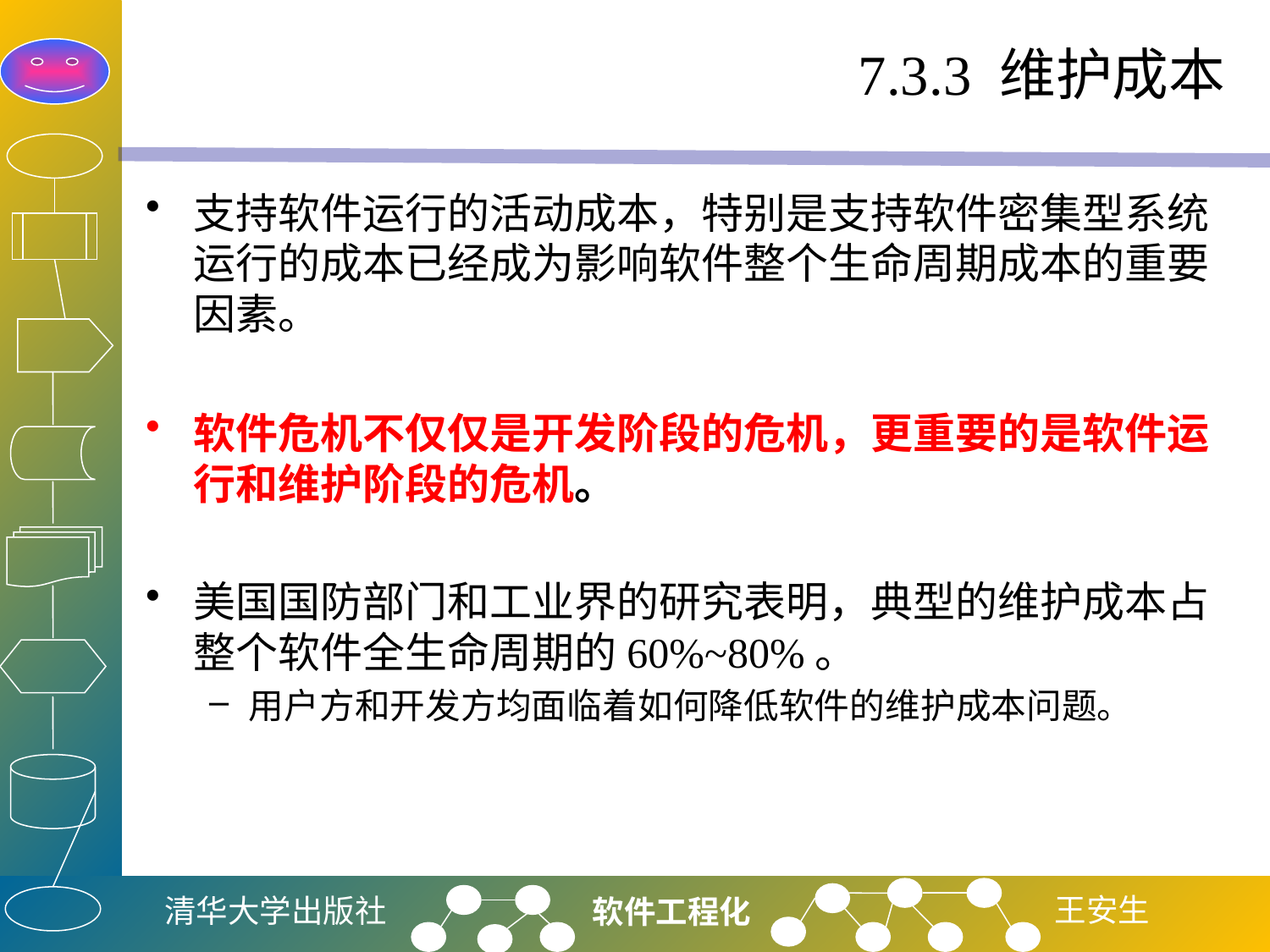

# 7.3.3 维护成本
支持软件运行的活动成本，特别是支持软件密集型系统运行的成本已经成为影响软件整个生命周期成本的重要因素。

软件危机不仅仅是开发阶段的危机，更重要的是软件运行和维护阶段的危机。

美国国防部门和工业界的研究表明，典型的维护成本占整个软件全生命周期的60%~80%。
用户方和开发方均面临着如何降低软件的维护成本问题。